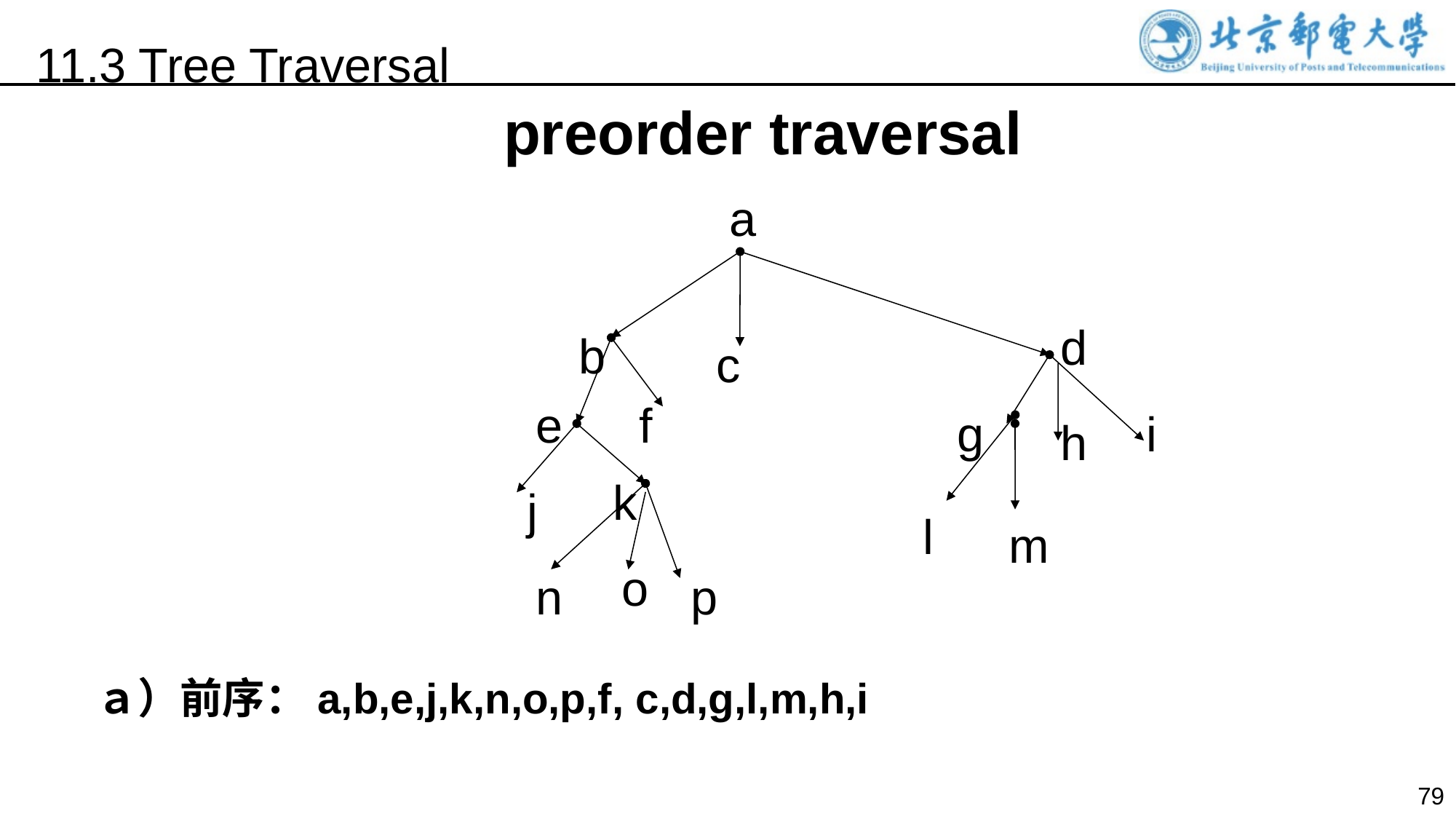

11.3 Tree Traversal
preorder traversal
a

d
b
c

f
e
g
i
h

k
j

l
m
o
n
p
ａ）前序：a,b,e,j,k,n,o,p,f, c,d,g,l,m,h,i